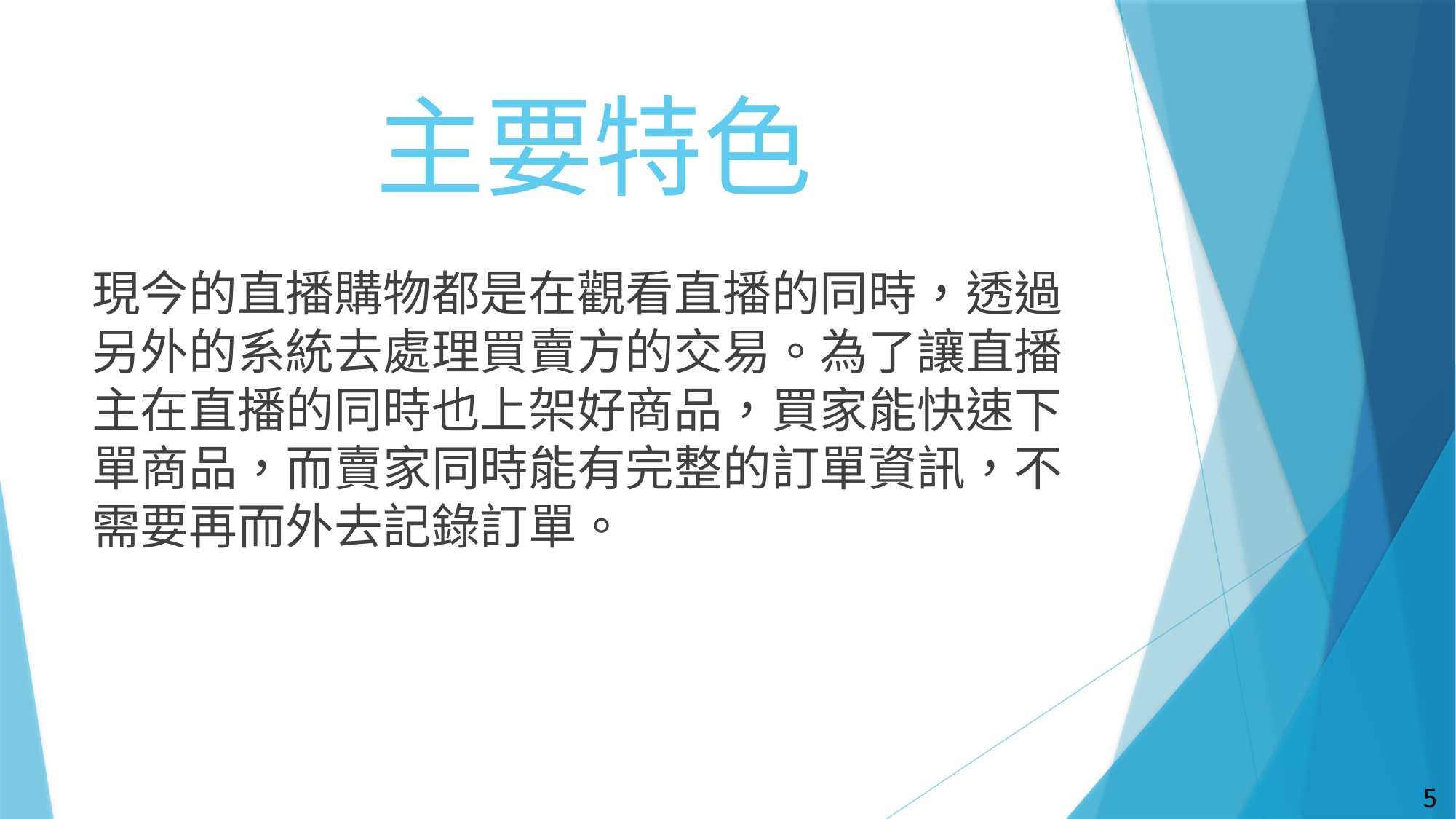

# 主要特色
現今的直播購物都是在觀看直播的同時，透過另外的系統去處理買賣方的交易。為了讓直播主在直播的同時也上架好商品，買家能快速下單商品，而賣家同時能有完整的訂單資訊，不需要再而外去記錄訂單。
5